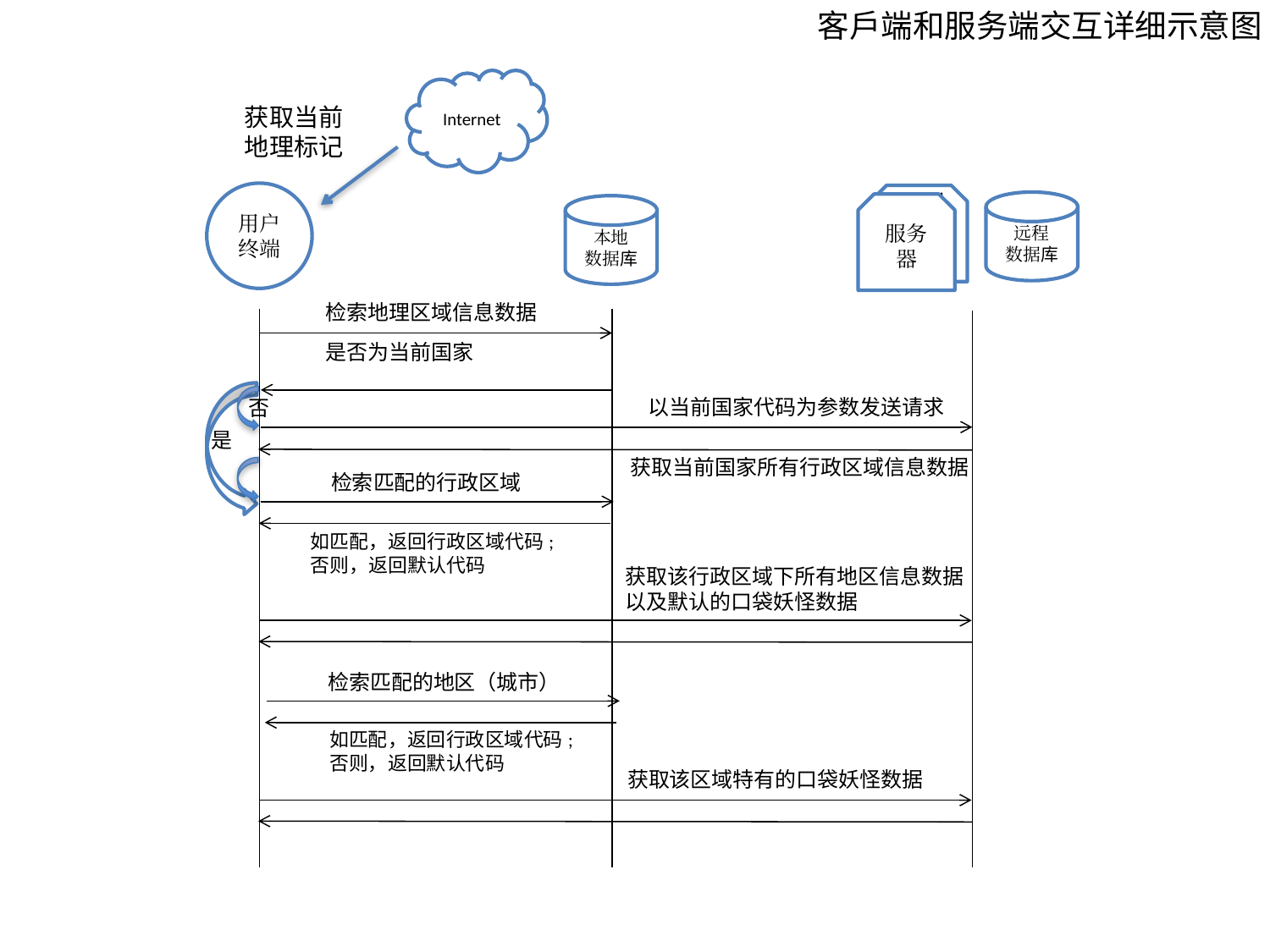

客户端和服务端交互详细示意图
Internet
获取当前
地理标记
用户
终端
Google
地图数据
服务器
远程
数据库
本地
数据库
检索地理区域信息数据
是否为当前国家

以当前国家代码为参数发送请求
否
是
获取当前国家所有行政区域信息数据

检索匹配的行政区域
如匹配，返回行政区域代码;
否则，返回默认代码
获取该行政区域下所有地区信息数据
以及默认的口袋妖怪数据
检索匹配的地区（城市）
如匹配，返回行政区域代码;
否则，返回默认代码
获取该区域特有的口袋妖怪数据